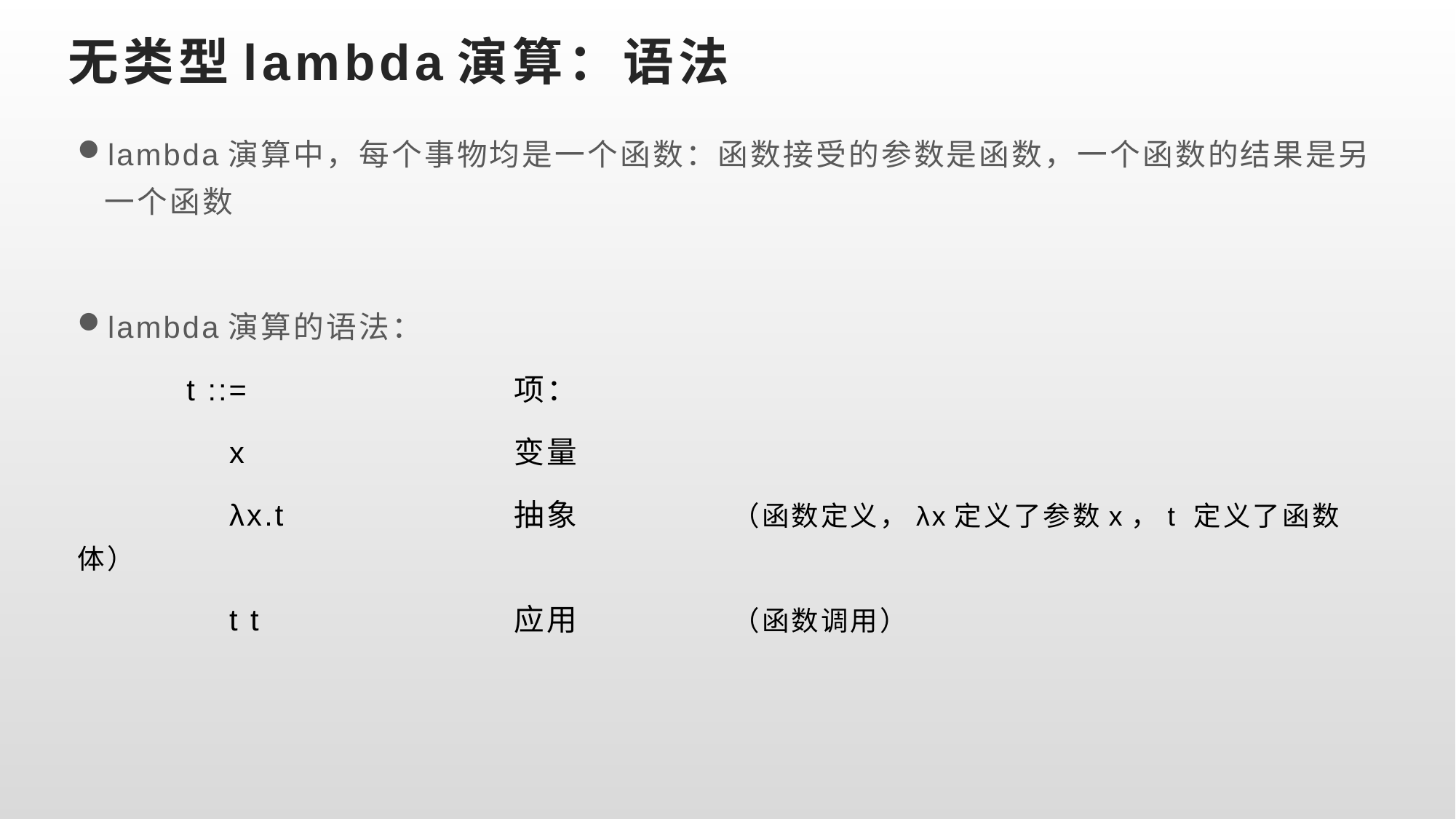

# 无类型lambda演算：语法
lambda演算中，每个事物均是一个函数：函数接受的参数是函数，一个函数的结果是另一个函数

lambda演算的语法：
	t ::=			项：
	    x			变量
	    λx.t			抽象		（函数定义，λx定义了参数x，t 定义了函数体）
	    t t			应用		（函数调用）